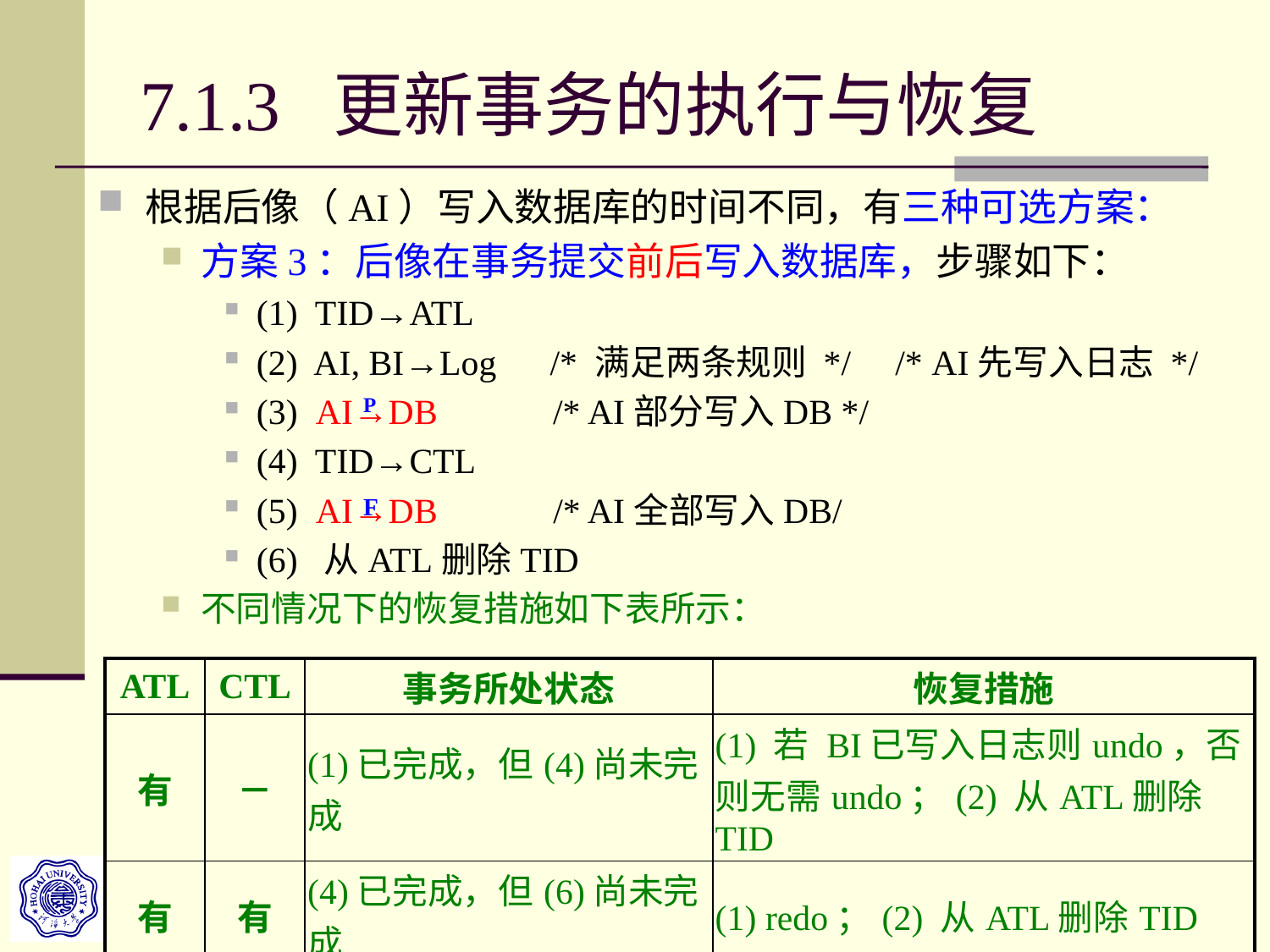

# 7.1.3  更新事务的执行与恢复
根据后像（AI）写入数据库的时间不同，有三种可选方案：
方案3：后像在事务提交前后写入数据库，步骤如下：
(1)  TID→ATL
(2)  AI, BI→Log      /* 满足两条规则 */     /* AI先写入日志 */
(3)  AI→DB             /* AI部分写入DB */
(4)  TID→CTL
(5)  AI→DB             /* AI全部写入DB/
(6)  从ATL删除TID
不同情况下的恢复措施如下表所示：
P
F
| ATL | CTL | 事务所处状态 | 恢复措施 |
| --- | --- | --- | --- |
| 有 | － | (1)已完成，但(4)尚未完成 | (1) 若 BI已写入日志则undo，否则无需undo；(2) 从ATL删除TID |
| 有 | 有 | (4)已完成，但(6)尚未完成 | (1) redo；(2) 从ATL删除TID |
| － | 有 | (6)执行完 | 无需处理 |
《数据库系统原理》第7章—事务管理
Copyright © by 许卓明, 河海大学. All rights reserved.
23